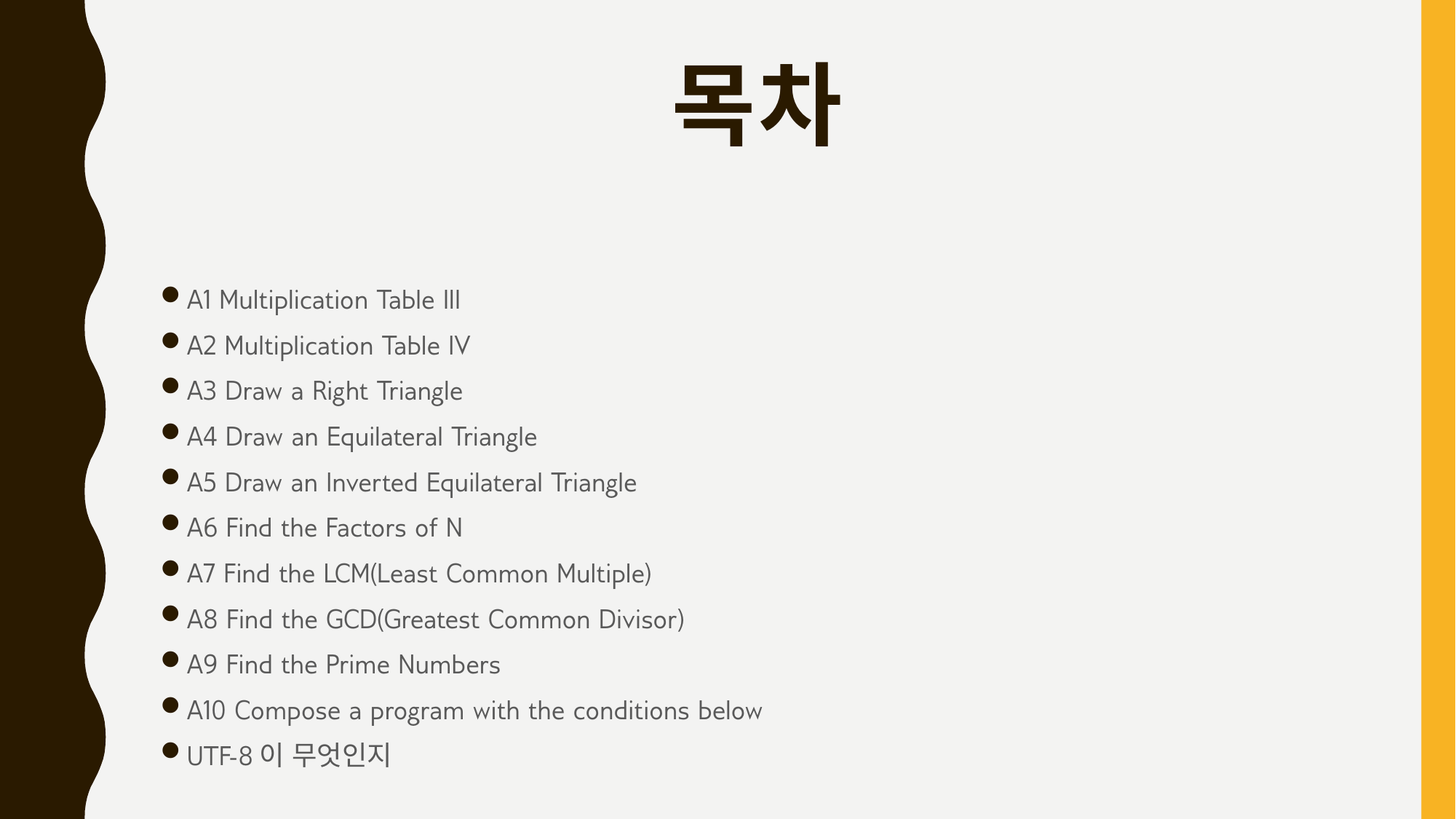

# 목차
A1 Multiplication Table III
A2 Multiplication Table IV
A3 Draw a Right Triangle
A4 Draw an Equilateral Triangle
A5 Draw an Inverted Equilateral Triangle
A6 Find the Factors of N
A7 Find the LCM(Least Common Multiple)
A8 Find the GCD(Greatest Common Divisor)
A9 Find the Prime Numbers
A10 Compose a program with the conditions below
UTF-8이 무엇인지